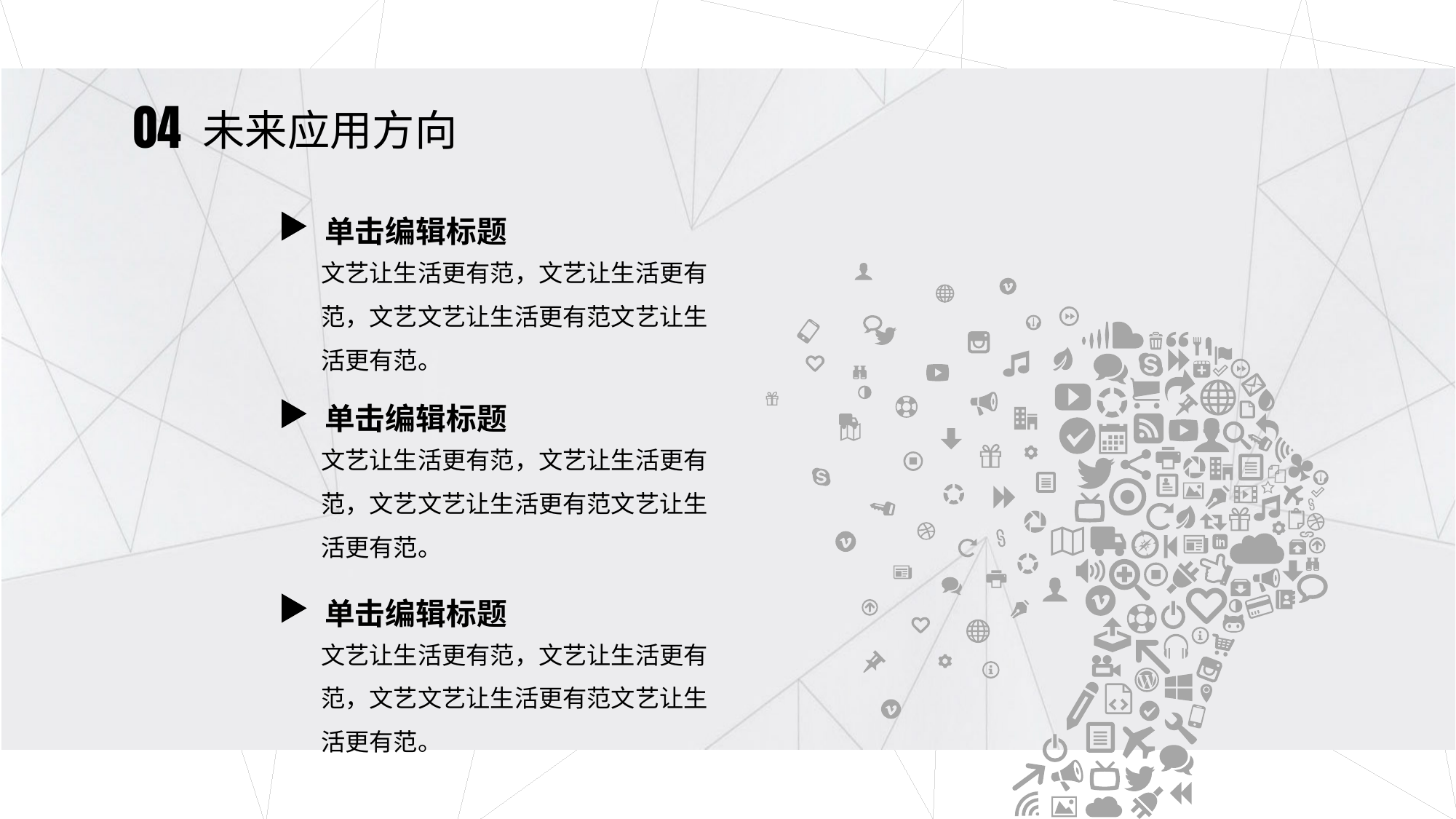

04
未来应用方向
单击编辑标题

文艺让生活更有范，文艺让生活更有范，文艺文艺让生活更有范文艺让生活更有范。

单击编辑标题

文艺让生活更有范，文艺让生活更有范，文艺文艺让生活更有范文艺让生活更有范。

单击编辑标题

文艺让生活更有范，文艺让生活更有范，文艺文艺让生活更有范文艺让生活更有范。